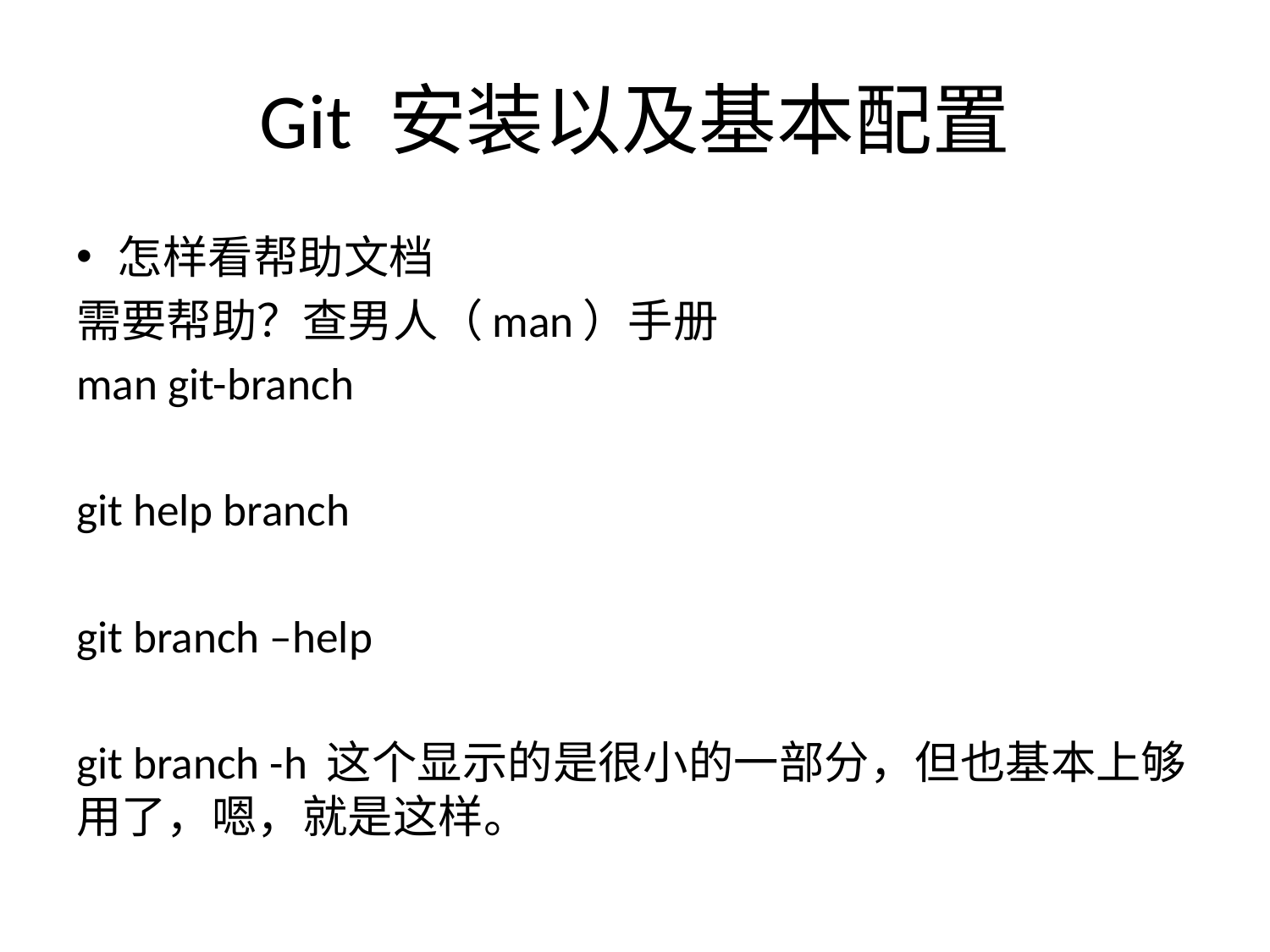

# Git 安装以及基本配置
怎样看帮助文档
需要帮助？查男人（man）手册
man git-branch

git help branch

git branch –help

git branch -h 这个显示的是很小的一部分，但也基本上够用了，嗯，就是这样。